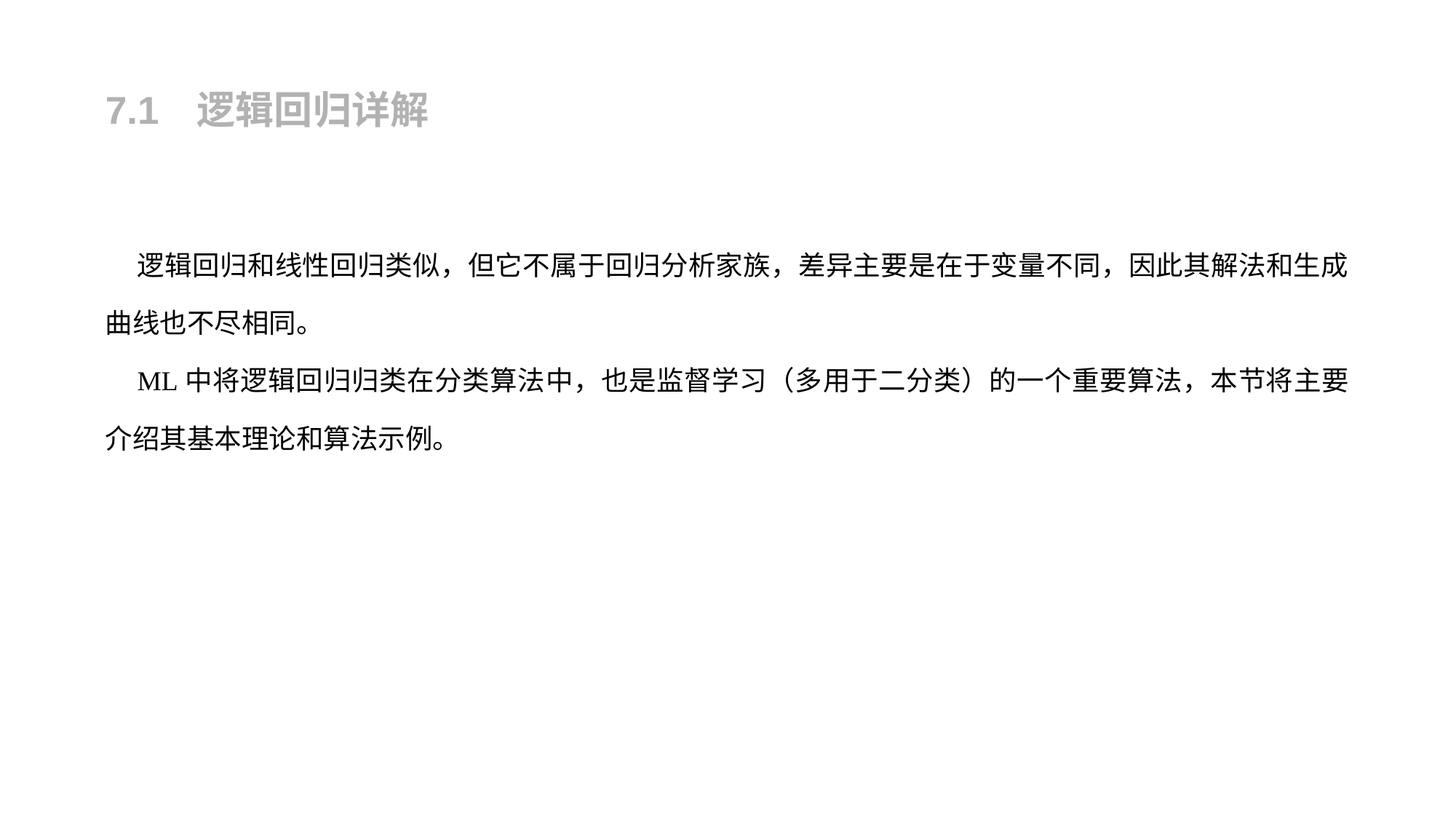

# 7.1  逻辑回归详解
逻辑回归和线性回归类似，但它不属于回归分析家族，差异主要是在于变量不同，因此其解法和生成曲线也不尽相同。
ML中将逻辑回归归类在分类算法中，也是监督学习（多用于二分类）的一个重要算法，本节将主要介绍其基本理论和算法示例。